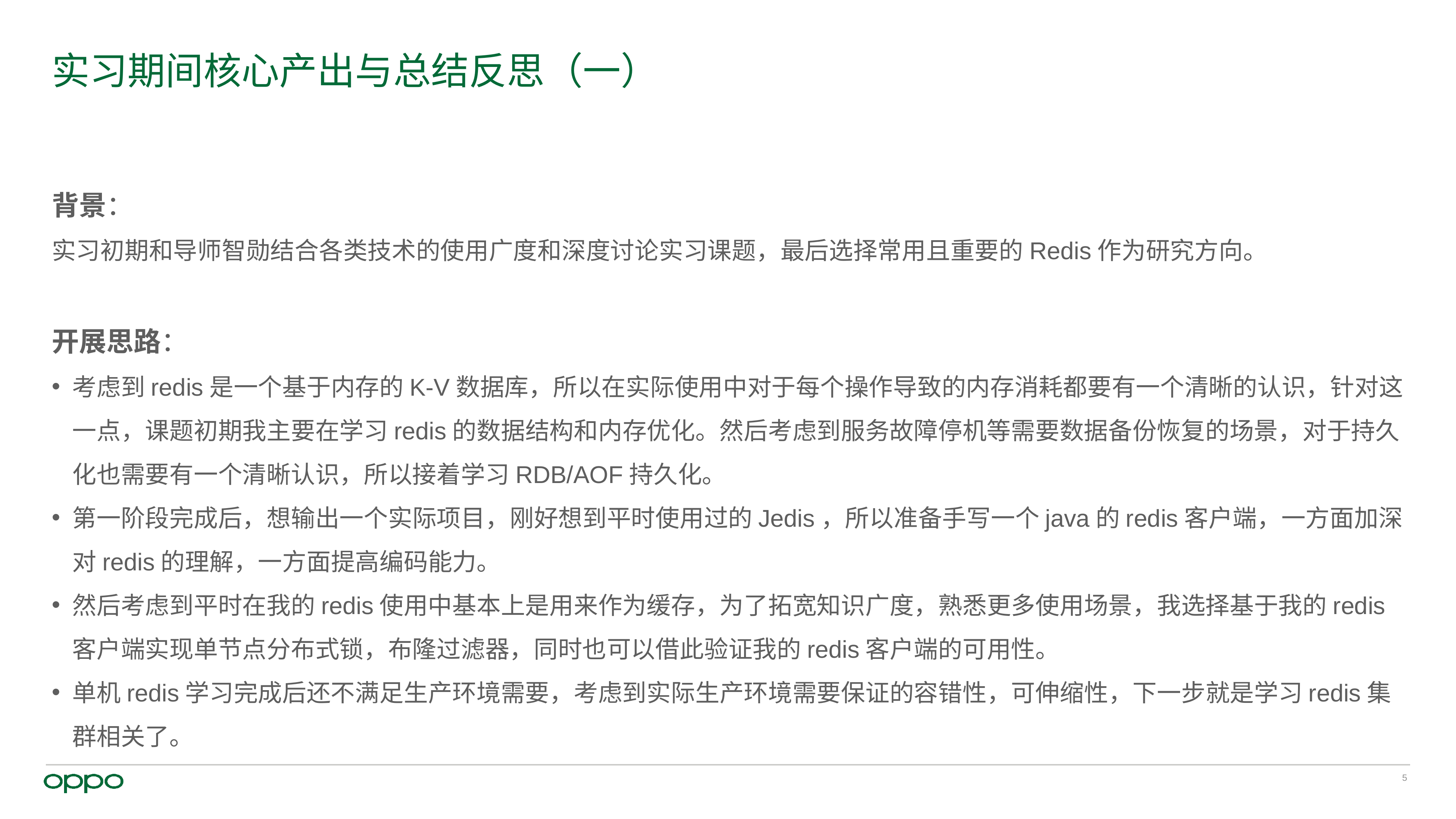

# 实习期间核心产出与总结反思（一）
背景：
实习初期和导师智勋结合各类技术的使用广度和深度讨论实习课题，最后选择常用且重要的Redis作为研究方向。

开展思路：
考虑到redis是一个基于内存的K-V数据库，所以在实际使用中对于每个操作导致的内存消耗都要有一个清晰的认识，针对这一点，课题初期我主要在学习redis的数据结构和内存优化。然后考虑到服务故障停机等需要数据备份恢复的场景，对于持久化也需要有一个清晰认识，所以接着学习RDB/AOF持久化。
第一阶段完成后，想输出一个实际项目，刚好想到平时使用过的Jedis，所以准备手写一个java的redis客户端，一方面加深对redis的理解，一方面提高编码能力。
然后考虑到平时在我的redis使用中基本上是用来作为缓存，为了拓宽知识广度，熟悉更多使用场景，我选择基于我的redis客户端实现单节点分布式锁，布隆过滤器，同时也可以借此验证我的redis客户端的可用性。
单机redis学习完成后还不满足生产环境需要，考虑到实际生产环境需要保证的容错性，可伸缩性，下一步就是学习redis集群相关了。